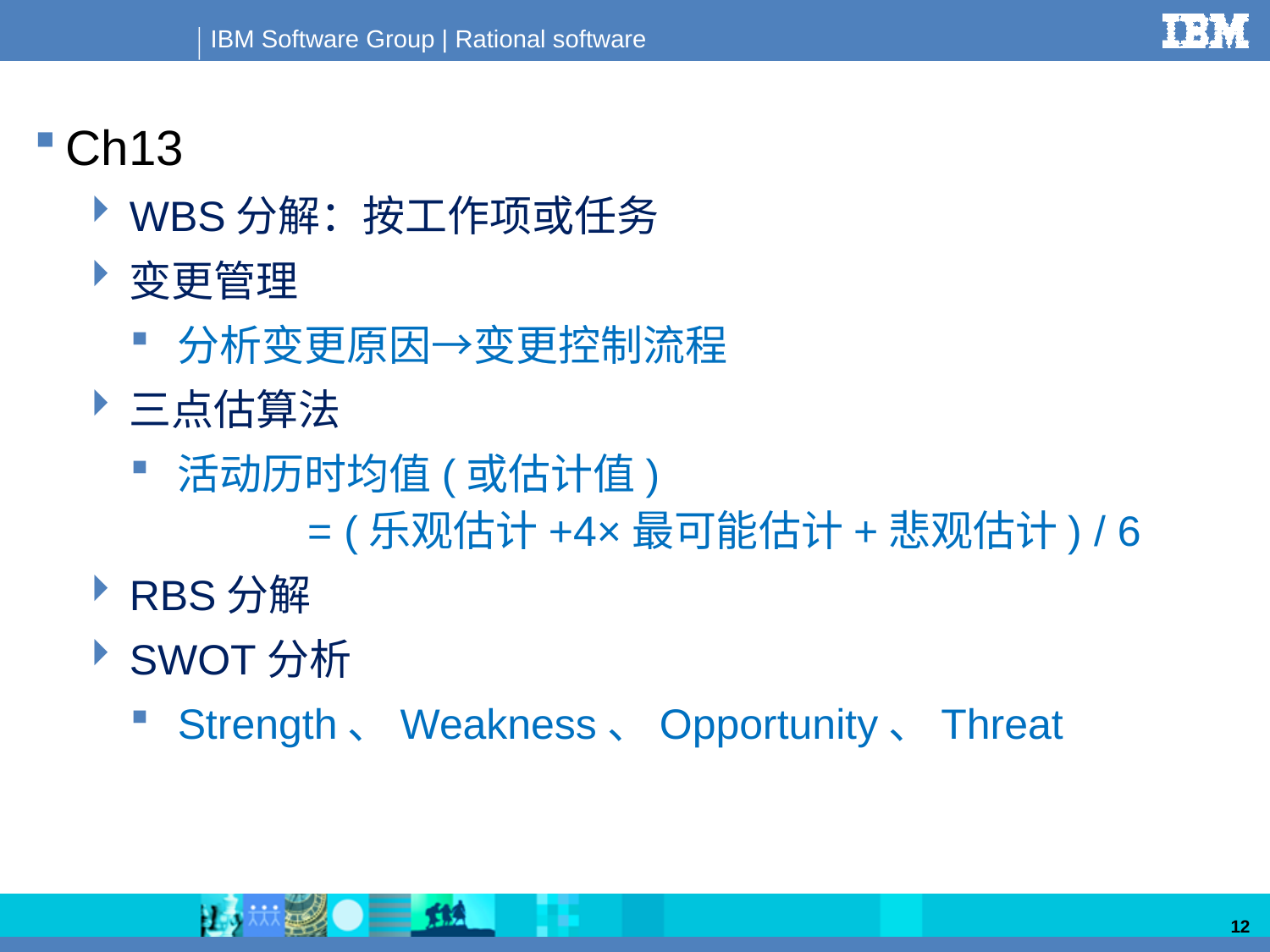

Ch13
WBS分解：按工作项或任务
变更管理
分析变更原因→变更控制流程
三点估算法
活动历时均值(或估计值)
           = (乐观估计+4×最可能估计+悲观估计) / 6
RBS分解
SWOT分析
Strength、Weakness、Opportunity、Threat

12